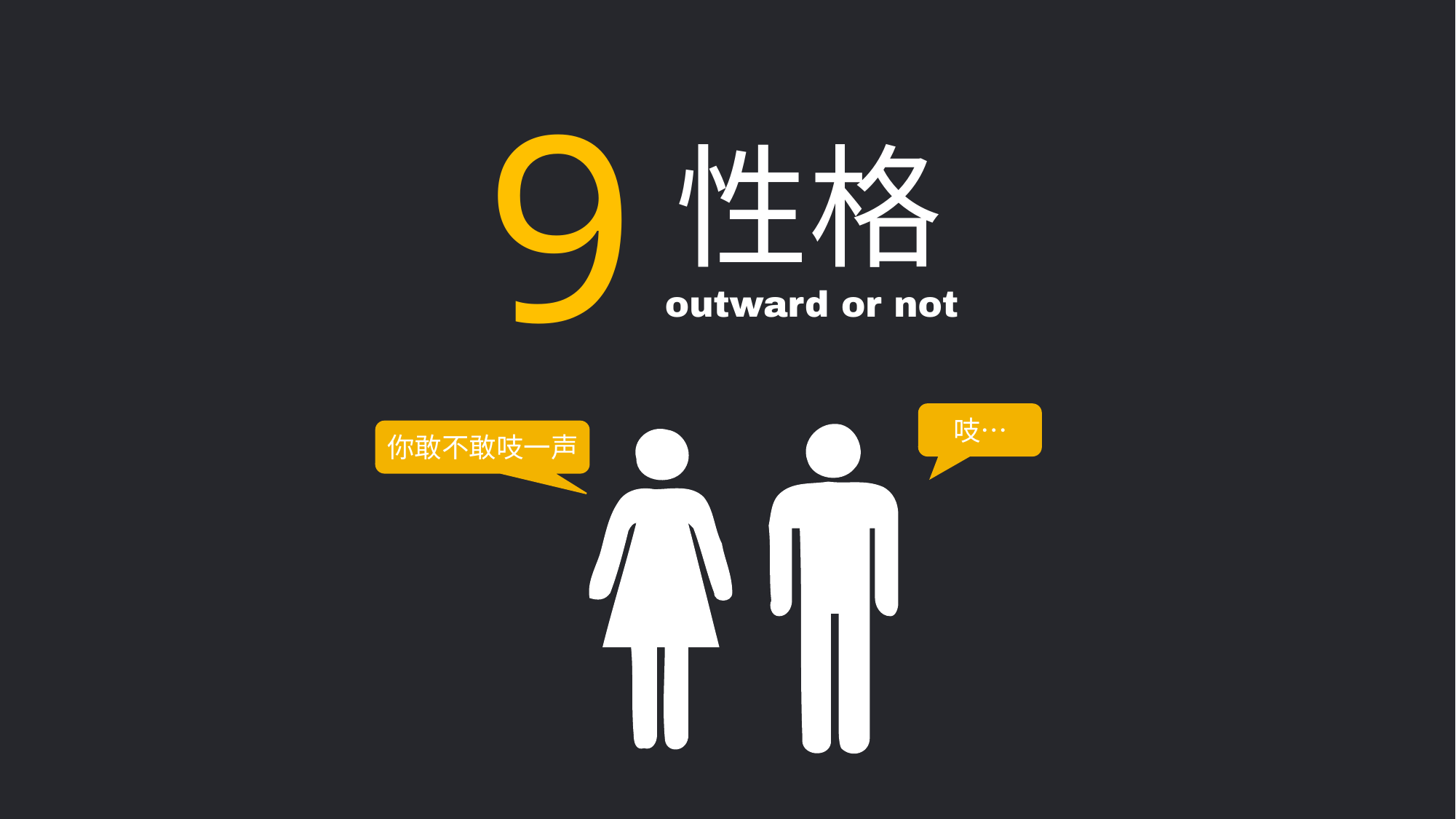

9
性格
outward or not

吱…

你敢不敢吱一声